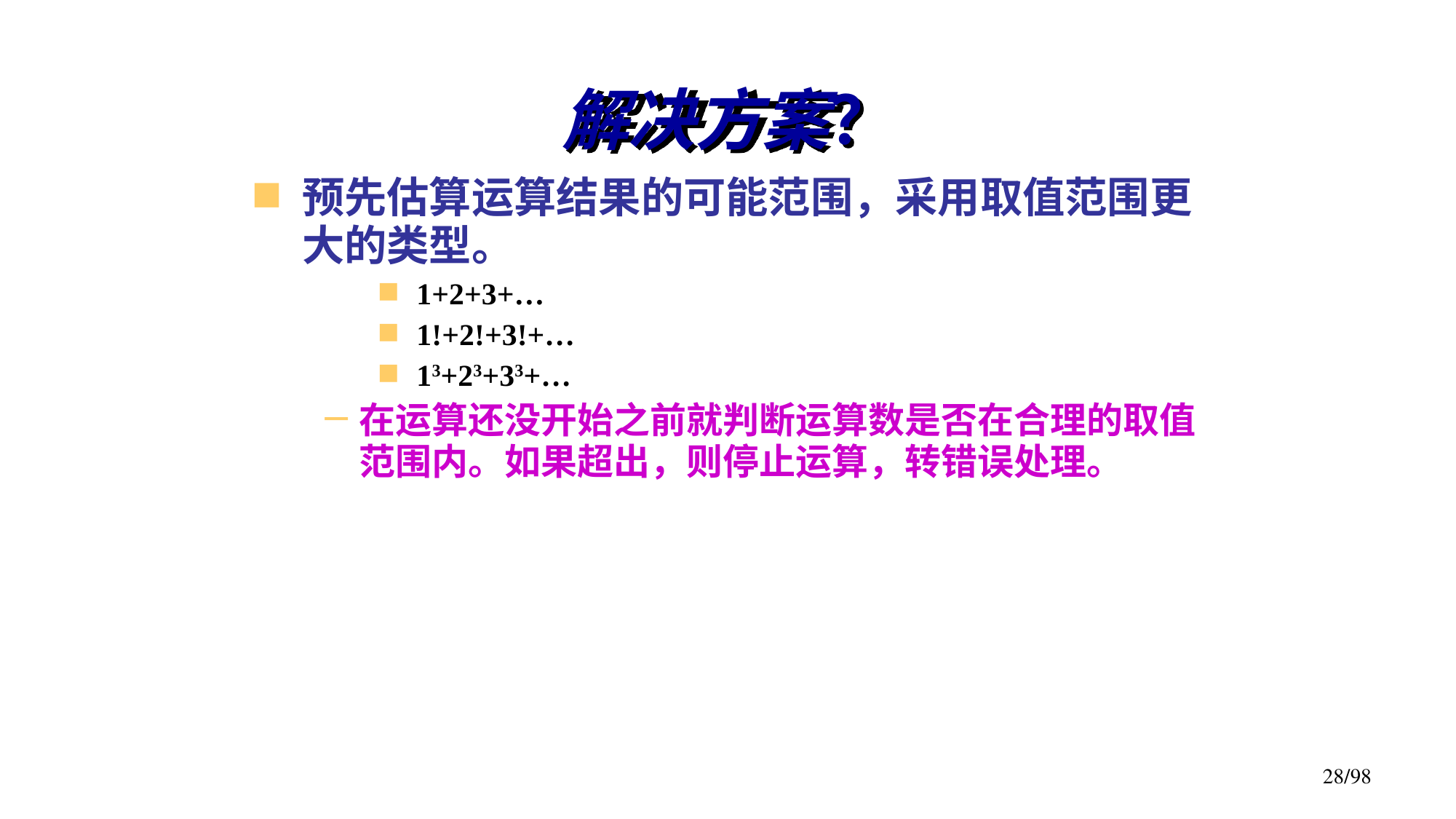

# 解决方案？
预先估算运算结果的可能范围，采用取值范围更大的类型。
1+2+3+…
1!+2!+3!+…
13+23+33+…
在运算还没开始之前就判断运算数是否在合理的取值范围内。如果超出，则停止运算，转错误处理。